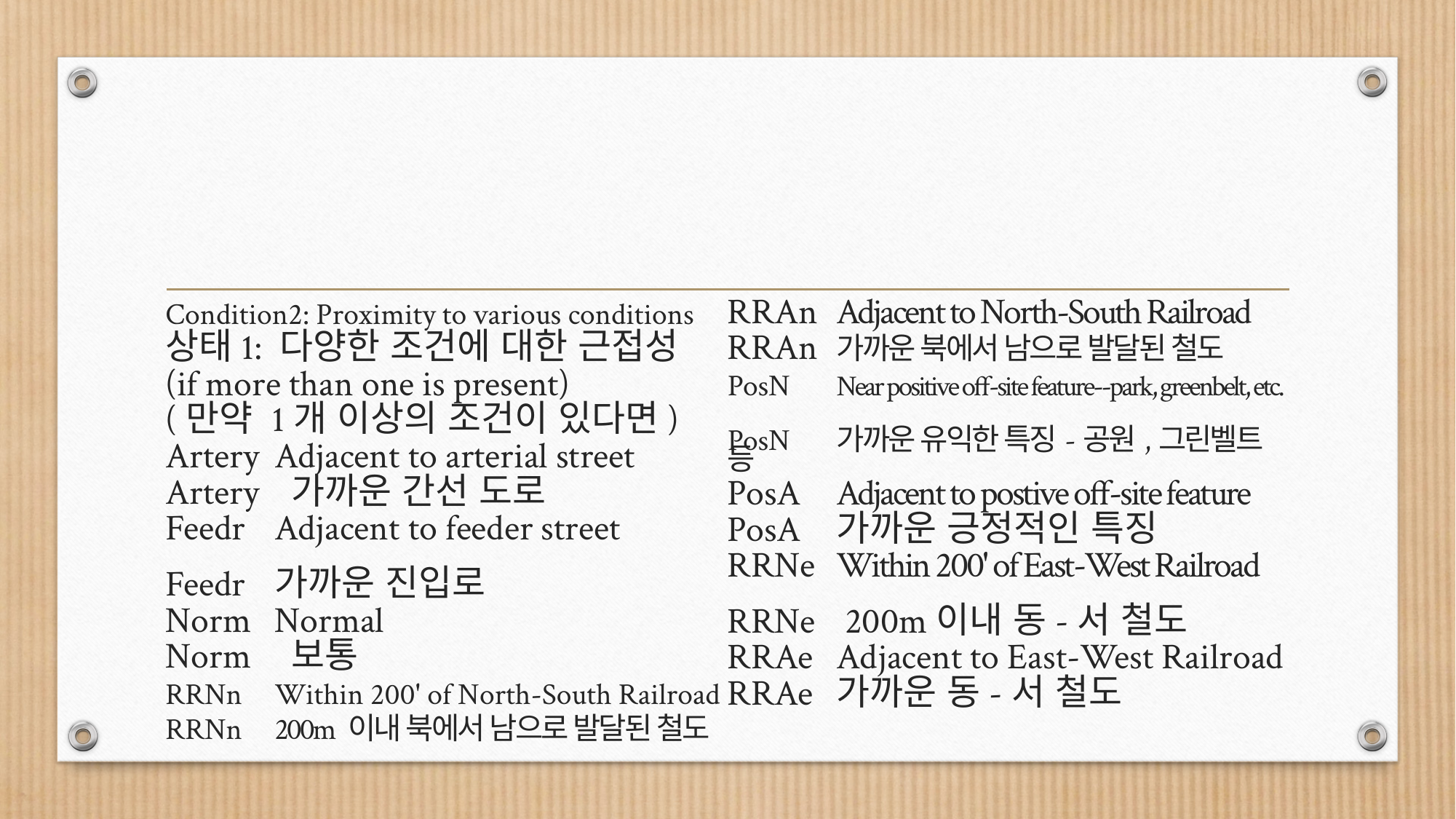

#
Condition2: Proximity to various conditions
상태1: 다양한 조건에 대한 근접성
(if more than one is present)
(만약 1개 이상의 조건이 있다면)
Artery	Adjacent to arterial street
Artery	 가까운 간선 도로
Feedr	Adjacent to feeder street
Feedr	가까운 진입로
Norm	Normal
Norm	 보통
RRNn	Within 200' of North-South Railroad
RRNn 	200m 이내 북에서 남으로 발달된 철도
RRAn	Adjacent to North-South Railroad
RRAn	가까운 북에서 남으로 발달된 철도
PosN	Near positive off-site feature--park, greenbelt, etc.
PosN	가까운 유익한 특징-공원,그린벨트 등
PosA	Adjacent to postive off-site feature
PosA	가까운 긍정적인 특징
RRNe	Within 200' of East-West Railroad
RRNe	 200m이내 동-서 철도
RRAe	Adjacent to East-West Railroad
RRAe 	가까운 동-서 철도